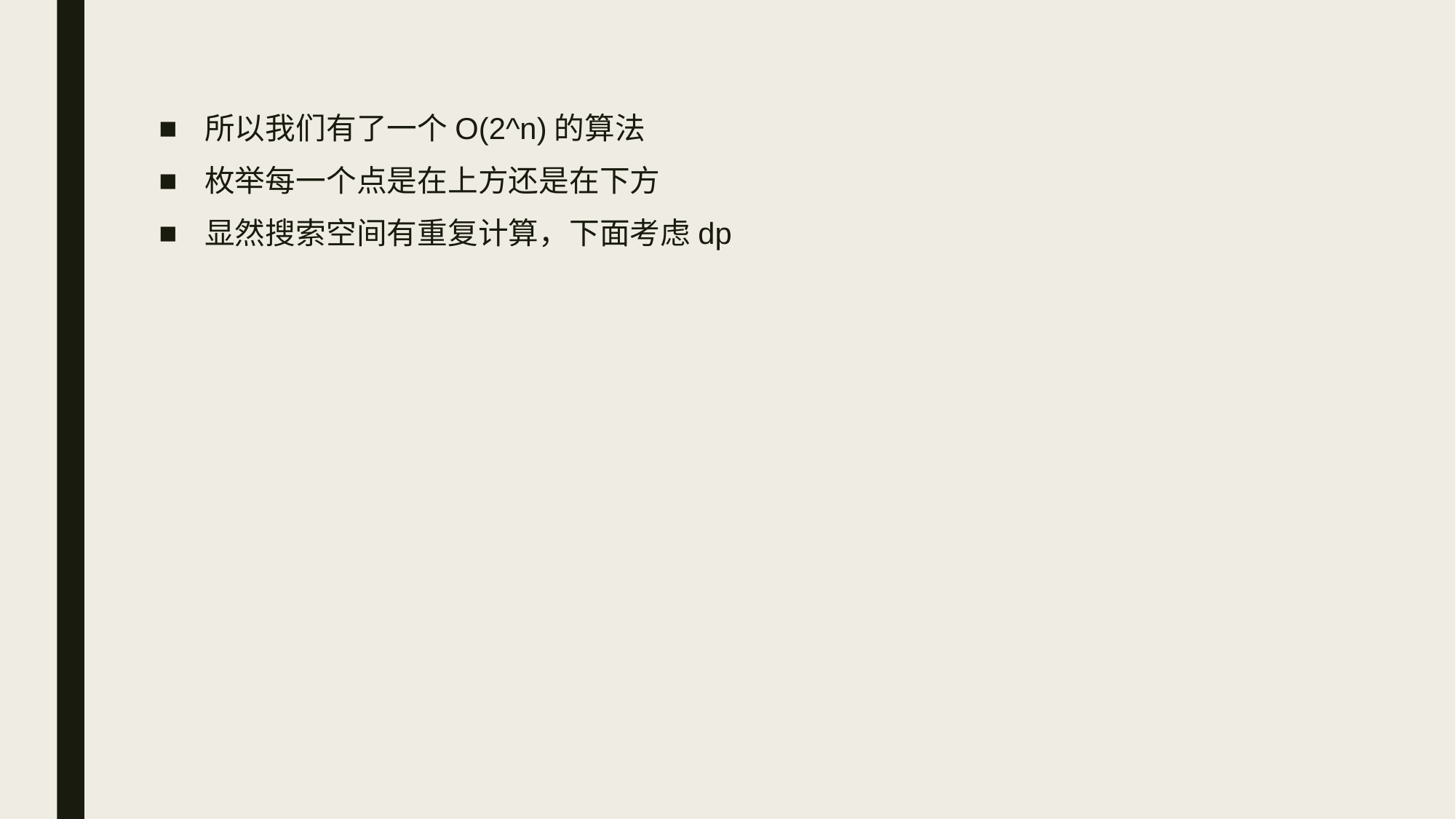

所以我们有了一个O(2^n)的算法
枚举每一个点是在上方还是在下方
显然搜索空间有重复计算，下面考虑dp